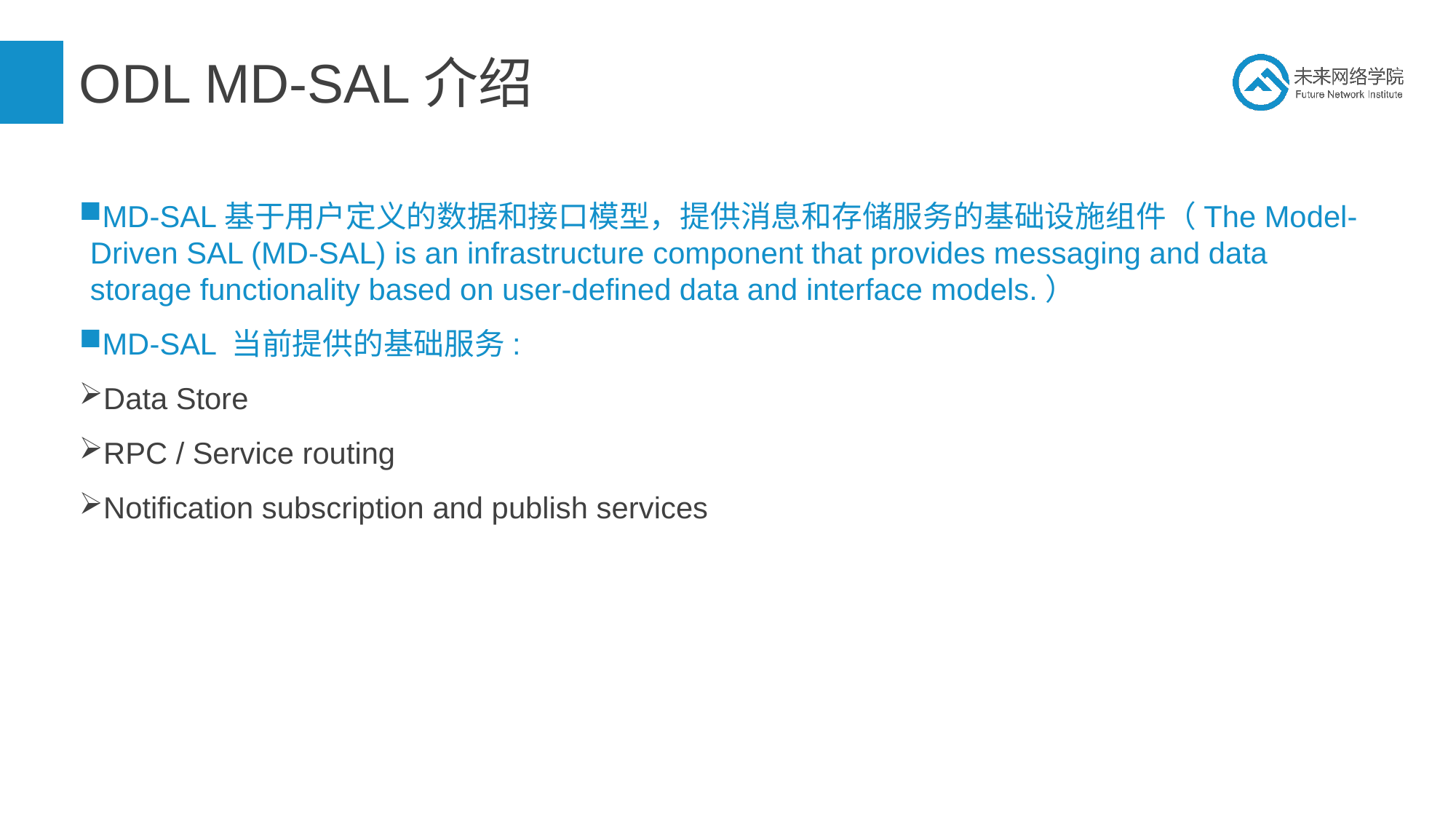

# ODL MD-SAL介绍
MD-SAL基于用户定义的数据和接口模型，提供消息和存储服务的基础设施组件（The Model-Driven SAL (MD-SAL) is an infrastructure component that provides messaging and data storage functionality based on user-defined data and interface models.）
MD-SAL 当前提供的基础服务:
Data Store
RPC / Service routing
Notification subscription and publish services